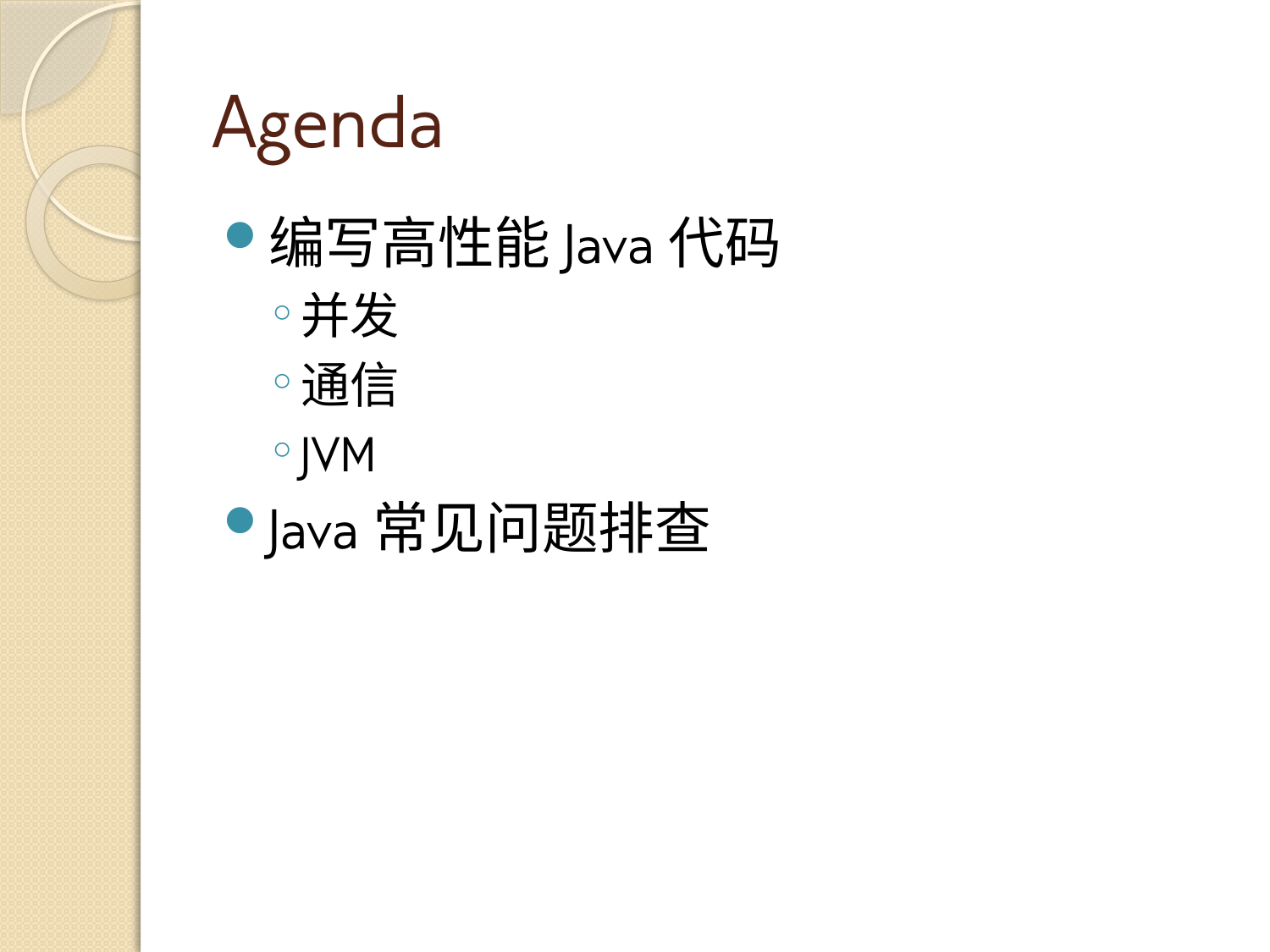

# Agenda
编写高性能Java代码
并发
通信
JVM
Java常见问题排查